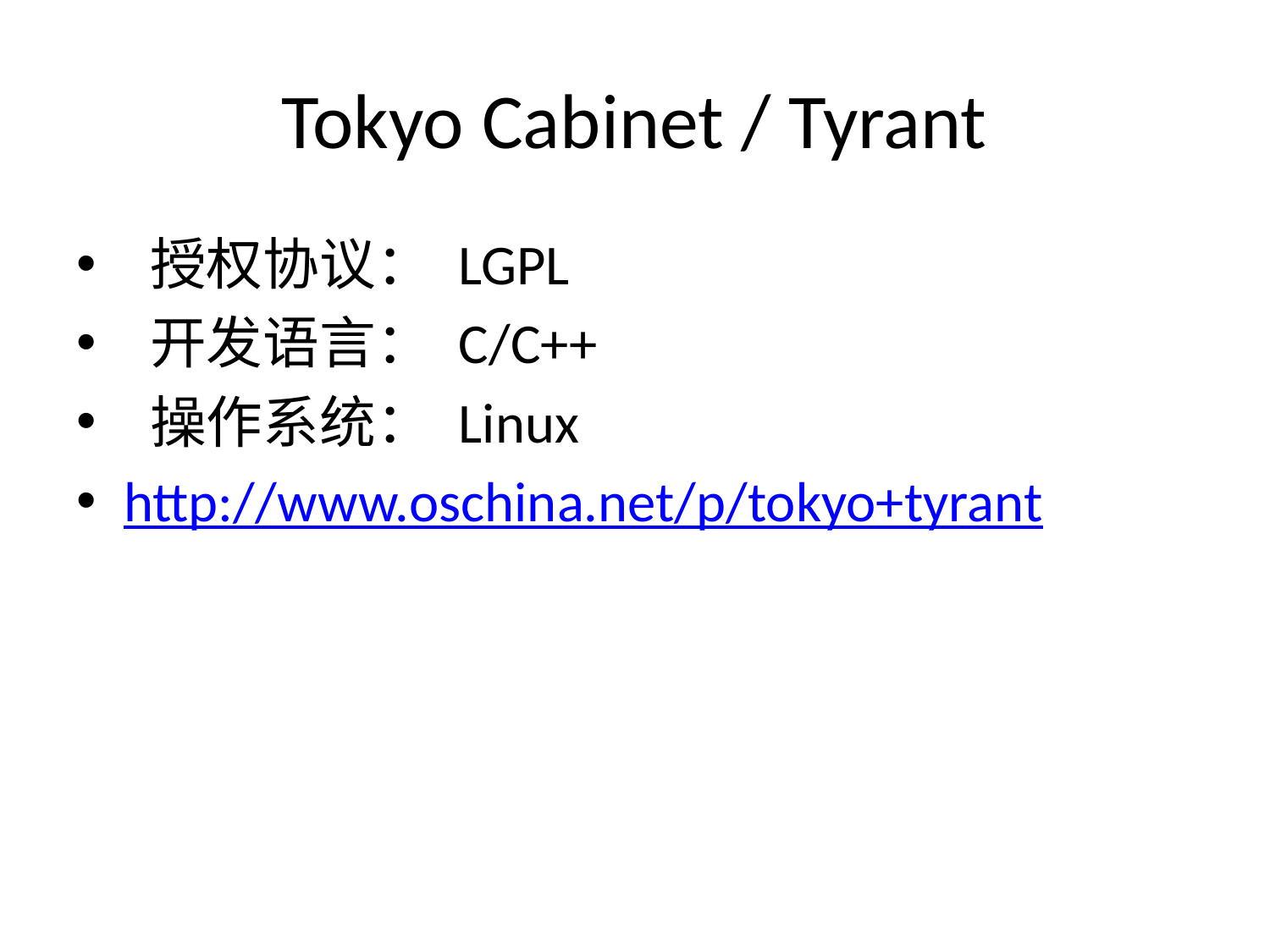

# Tokyo Cabinet / Tyrant
 授权协议： LGPL
 开发语言： C/C++
 操作系统： Linux
http://www.oschina.net/p/tokyo+tyrant